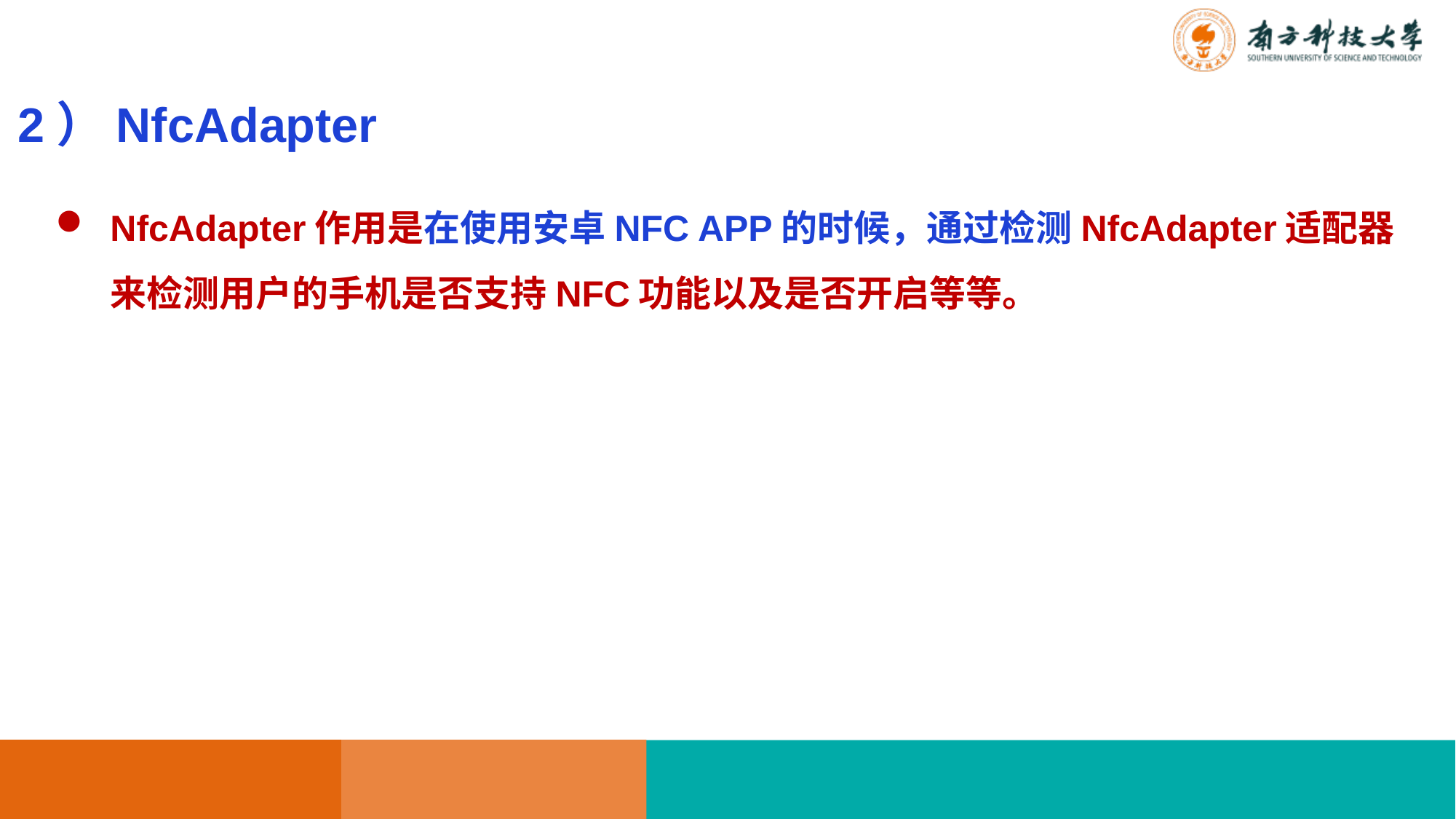

2）NfcAdapter
NfcAdapter作用是在使用安卓NFC APP的时候，通过检测NfcAdapter适配器来检测用户的手机是否支持NFC功能以及是否开启等等。